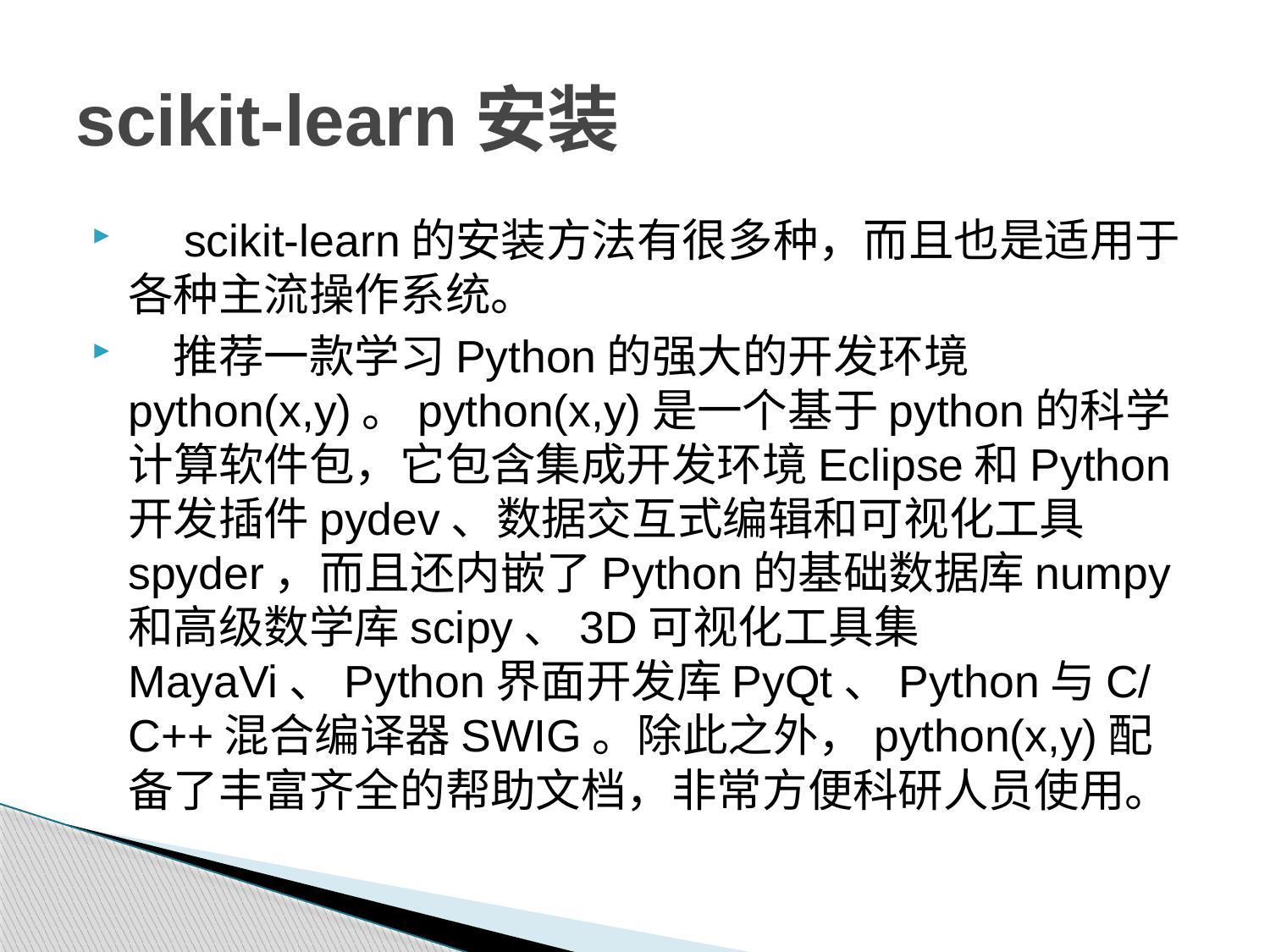

# scikit-learn安装
　scikit-learn的安装方法有很多种，而且也是适用于各种主流操作系统。
　推荐一款学习Python的强大的开发环境python(x,y)。python(x,y)是一个基于python的科学计算软件包，它包含集成开发环境Eclipse和Python开发插件pydev、数据交互式编辑和可视化工具spyder，而且还内嵌了Python的基础数据库numpy和高级数学库scipy、3D可视化工具集MayaVi、Python界面开发库PyQt、Python与C/C++混合编译器SWIG。除此之外，python(x,y)配备了丰富齐全的帮助文档，非常方便科研人员使用。